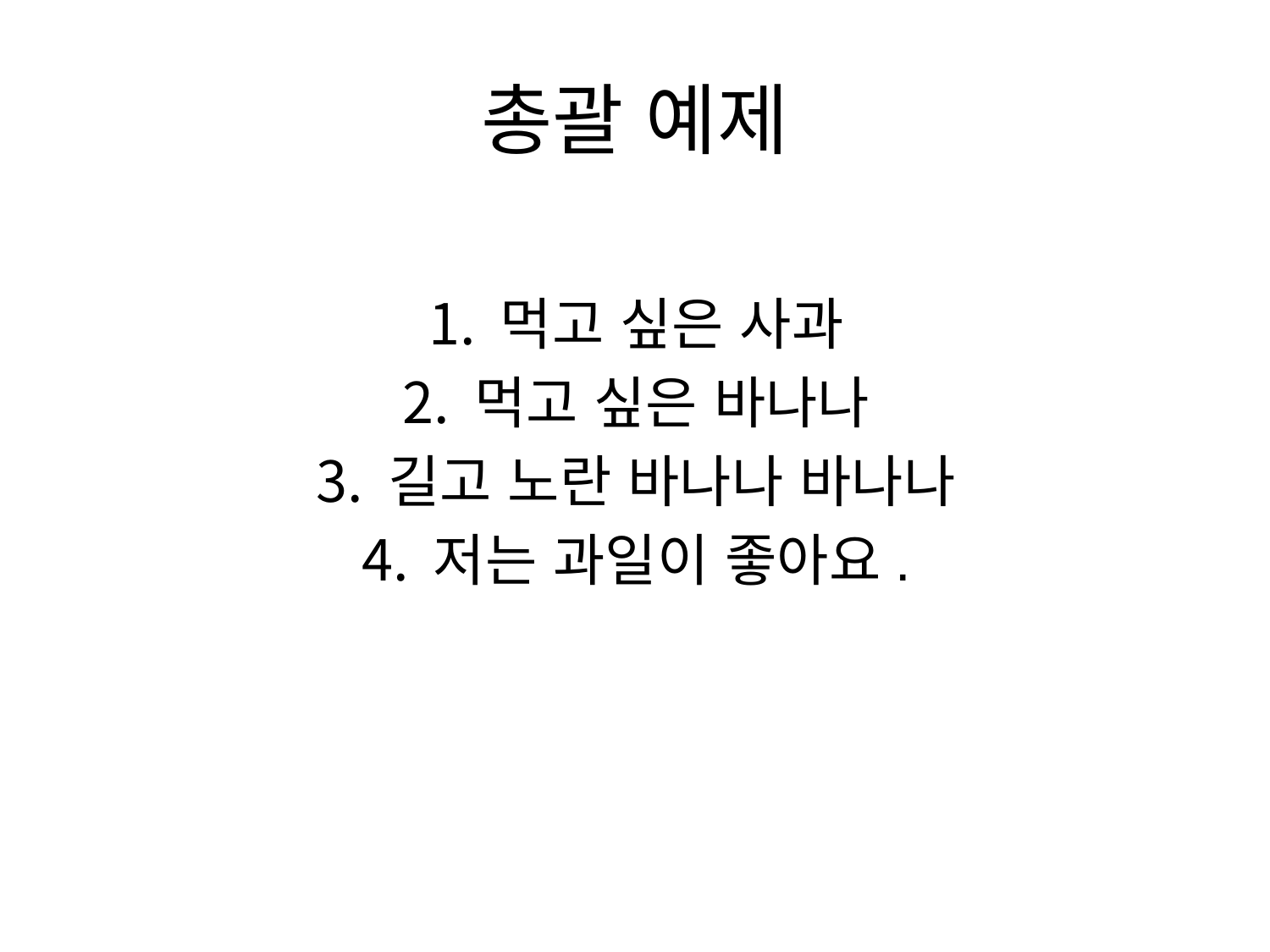

# 총괄 예제
먹고 싶은 사과
먹고 싶은 바나나
길고 노란 바나나 바나나
저는 과일이 좋아요.